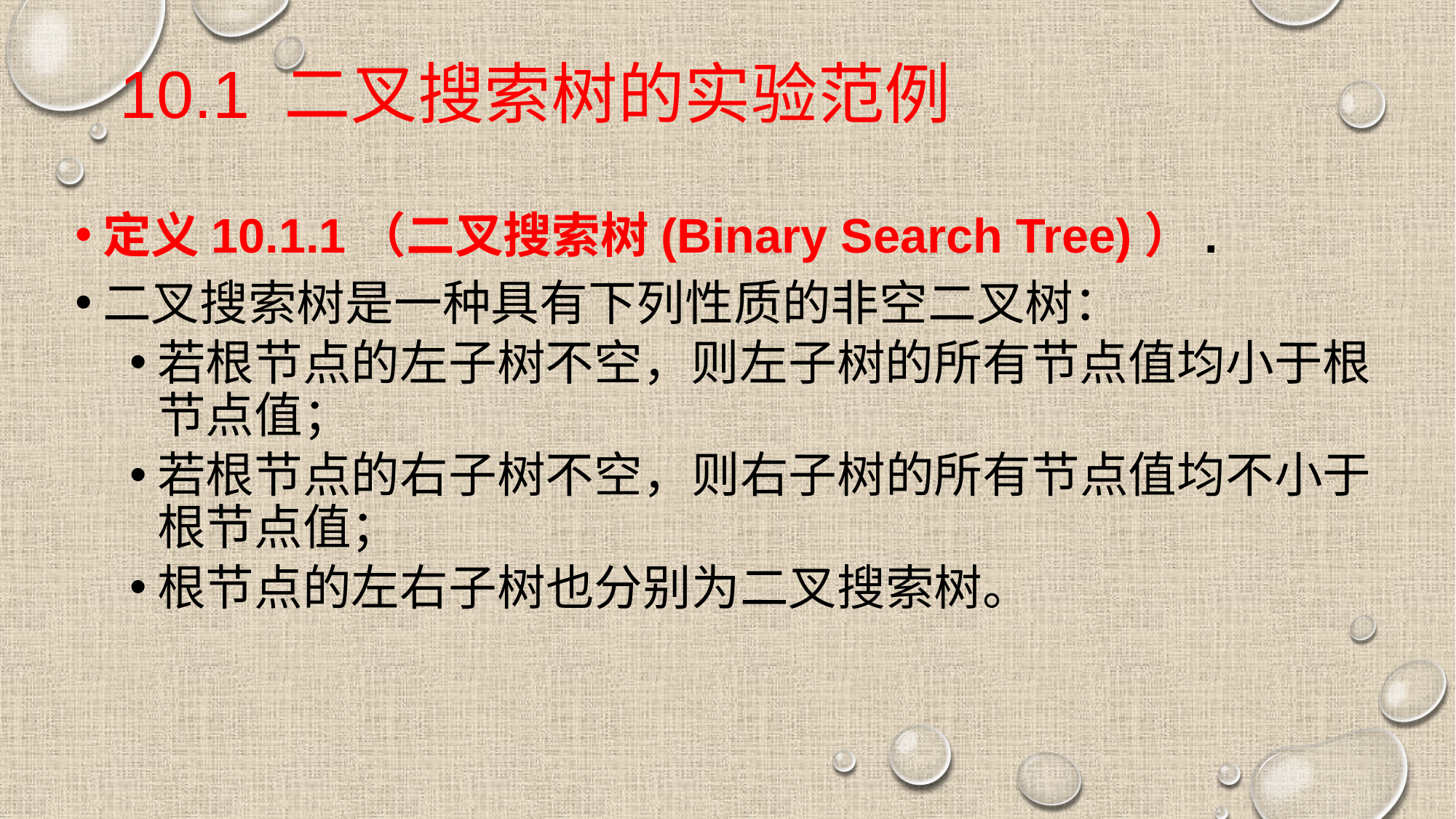

# 10.1 二叉搜索树的实验范例
定义10.1.1（二叉搜索树(Binary Search Tree)）.
二叉搜索树是一种具有下列性质的非空二叉树：
若根节点的左子树不空，则左子树的所有节点值均小于根节点值；
若根节点的右子树不空，则右子树的所有节点值均不小于根节点值；
根节点的左右子树也分别为二叉搜索树。